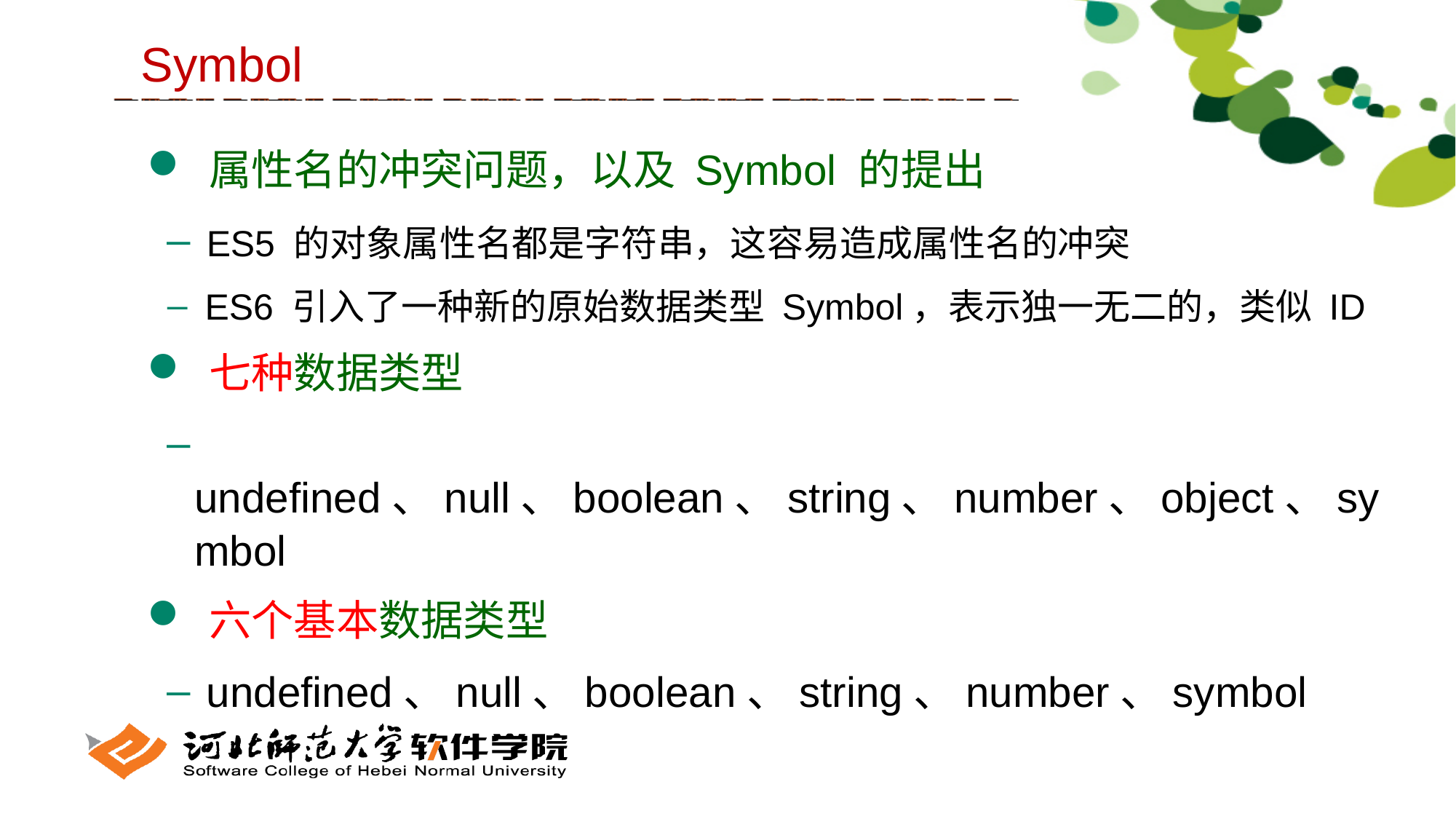

Symbol

 属性名的冲突问题，以及 Symbol 的提出
 ES5 的对象属性名都是字符串，这容易造成属性名的冲突
 ES6 引入了一种新的原始数据类型 Symbol，表示独一无二的，类似 ID
 七种数据类型
 undefined、null、boolean、string、number、object、symbol
 六个基本数据类型
 undefined、null、boolean、string、number、symbol